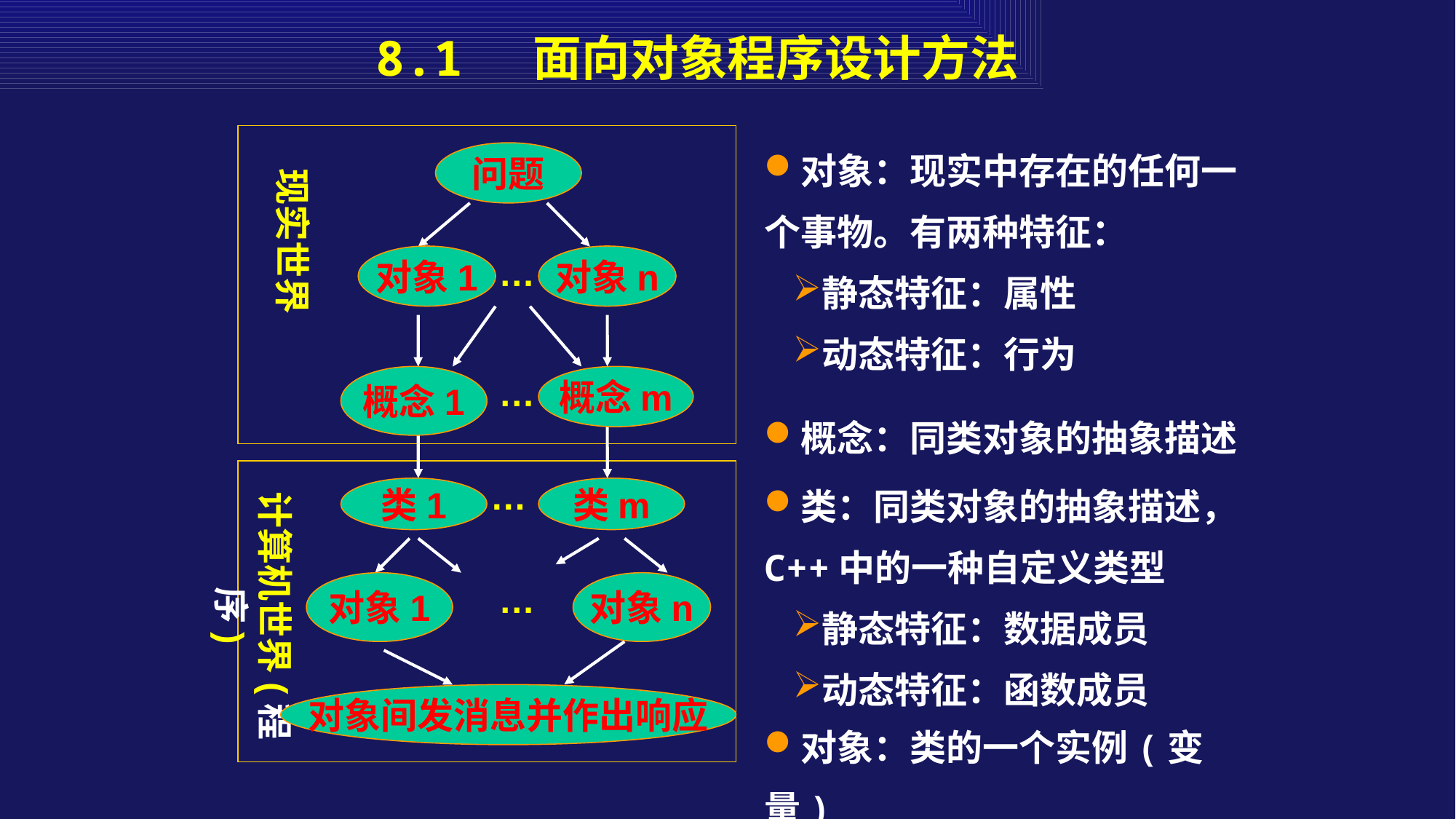

8.1  面向对象程序设计方法
对象：现实中存在的任何一个事物。有两种特征：
静态特征：属性
动态特征：行为

问题
现实世界

对象1
对象n
…

概念1
概念m
…
概念：同类对象的抽象描述

类：同类对象的抽象描述，C++中的一种自定义类型
静态特征：数据成员
动态特征：函数成员
计算机世界(程序)
类1
类m
…

对象1
对象n
…

对象间发消息并作出响应
对象：类的一个实例(变量)